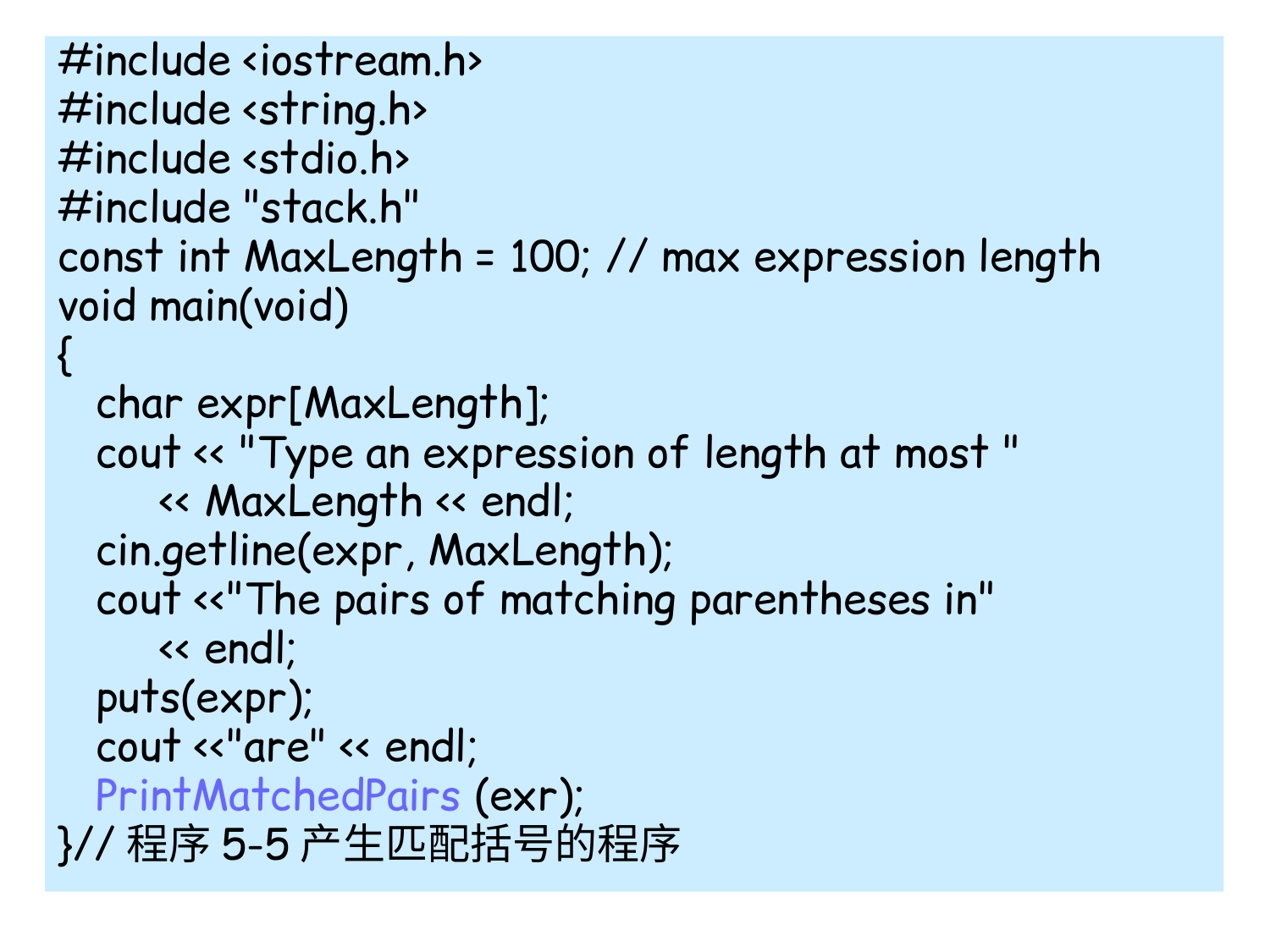

#include <iostream.h>
#include <string.h>
#include <stdio.h>
#include "stack.h"
const int MaxLength = 100; // max expression length
void main(void)
{
   char expr[MaxLength];
   cout << "Type an expression of length at most "
        << MaxLength << endl;
   cin.getline(expr, MaxLength);
   cout <<"The pairs of matching parentheses in"
        << endl;
   puts(expr);
   cout <<"are" << endl;
   PrintMatchedPairs (exr);
}//程序5-5产生匹配括号的程序
# 5.4.1 括号匹配

20